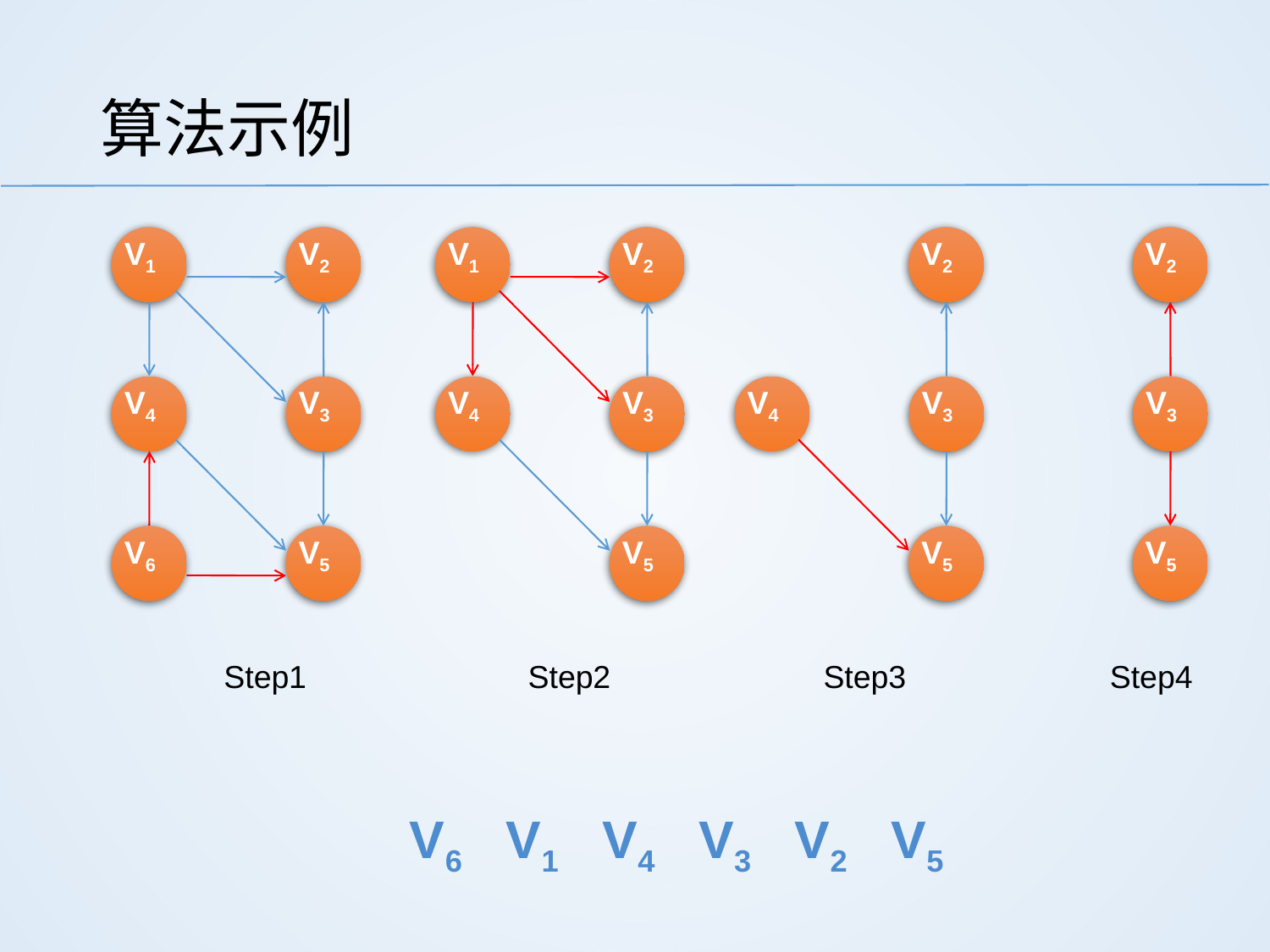

# 算法示例

V1

V2

V1

V2

V2

V2

V4

V4

V4

V3

V3

V3

V3

V6

V5

V5

V5

V5

Step1                         Step2                        Step3                       Step4
V6   v1   v4   v3   v2   v5
10